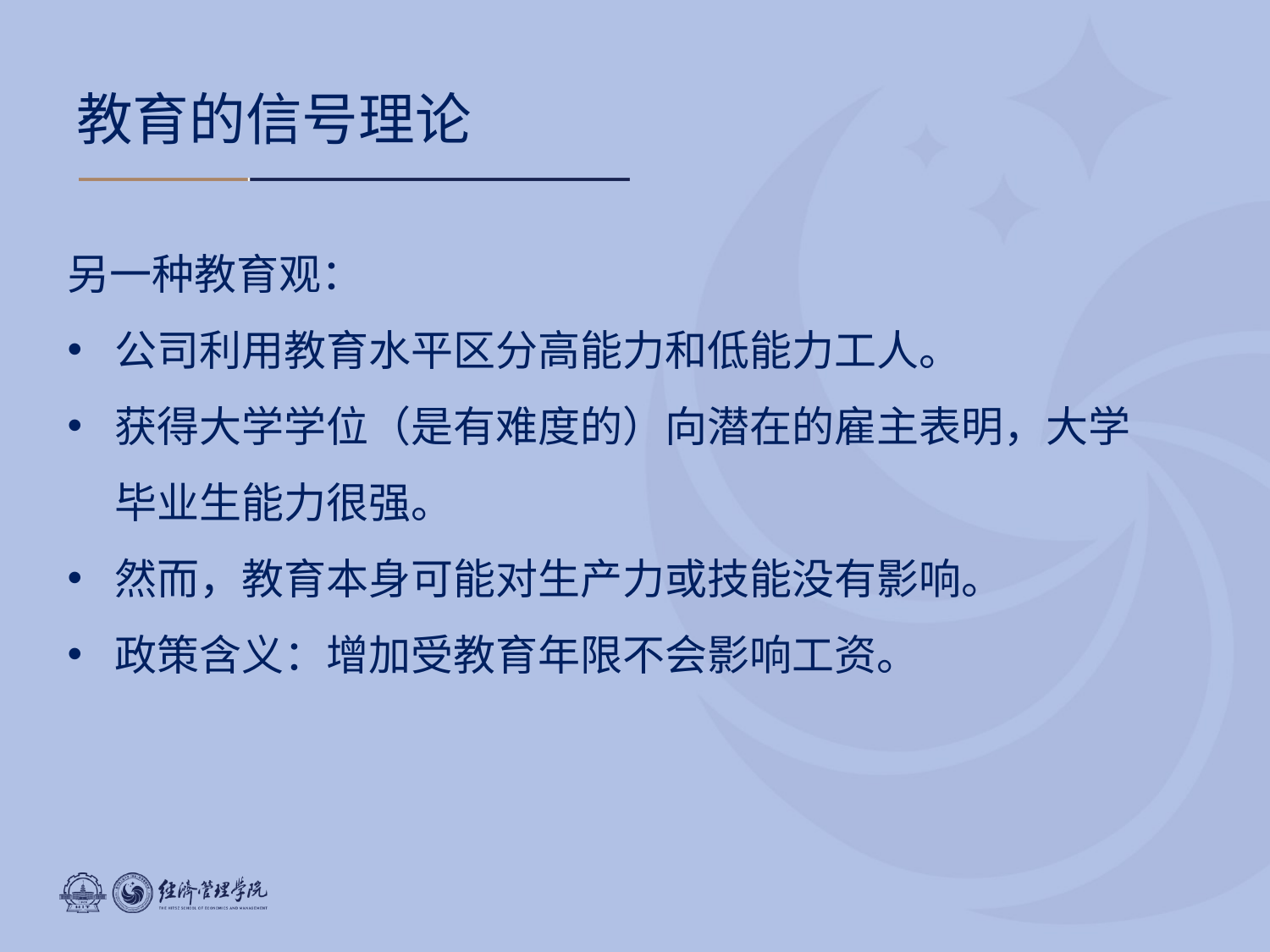

# 教育的信号理论
另一种教育观：
公司利用教育水平区分高能力和低能力工人。
获得大学学位（是有难度的）向潜在的雇主表明，大学毕业生能力很强。
然而，教育本身可能对生产力或技能没有影响。
政策含义：增加受教育年限不会影响工资。